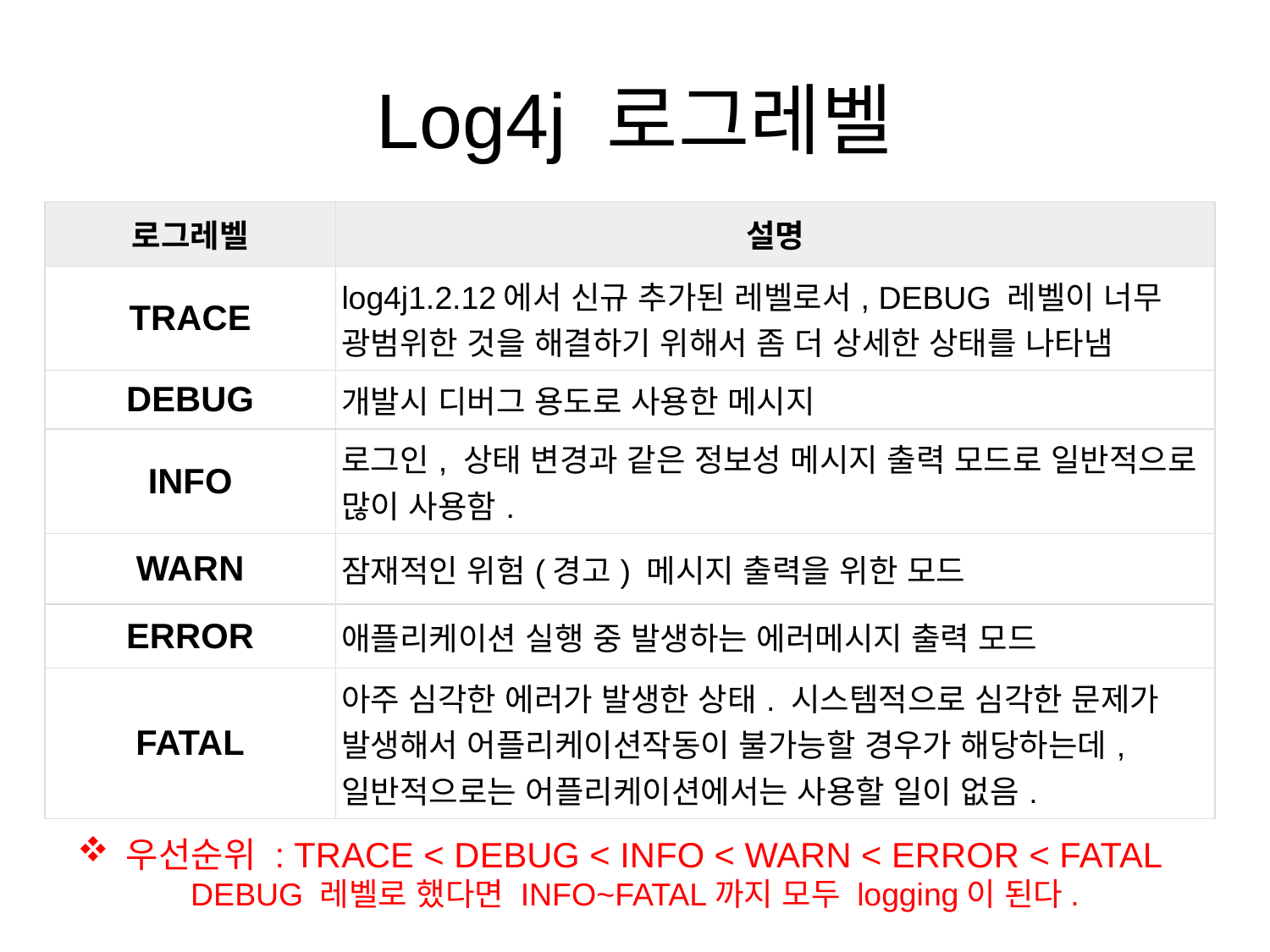

Log4j 로그레벨
| 로그레벨 | 설명 |
| --- | --- |
| TRACE | log4j1.2.12에서 신규 추가된 레벨로서, DEBUG 레벨이 너무 광범위한 것을 해결하기 위해서 좀 더 상세한 상태를 나타냄 |
| DEBUG | 개발시 디버그 용도로 사용한 메시지 |
| INFO | 로그인, 상태 변경과 같은 정보성 메시지 출력 모드로 일반적으로 많이 사용함. |
| WARN | 잠재적인 위험(경고) 메시지 출력을 위한 모드 |
| ERROR | 애플리케이션 실행 중 발생하는 에러메시지 출력 모드 |
| FATAL | 아주 심각한 에러가 발생한 상태. 시스템적으로 심각한 문제가 발생해서 어플리케이션작동이 불가능할 경우가 해당하는데, 일반적으로는 어플리케이션에서는 사용할 일이 없음. |
 우선순위 : TRACE < DEBUG < INFO < WARN < ERROR < FATAL
DEBUG 레벨로 했다면 INFO~FATAL까지 모두 logging이 된다.